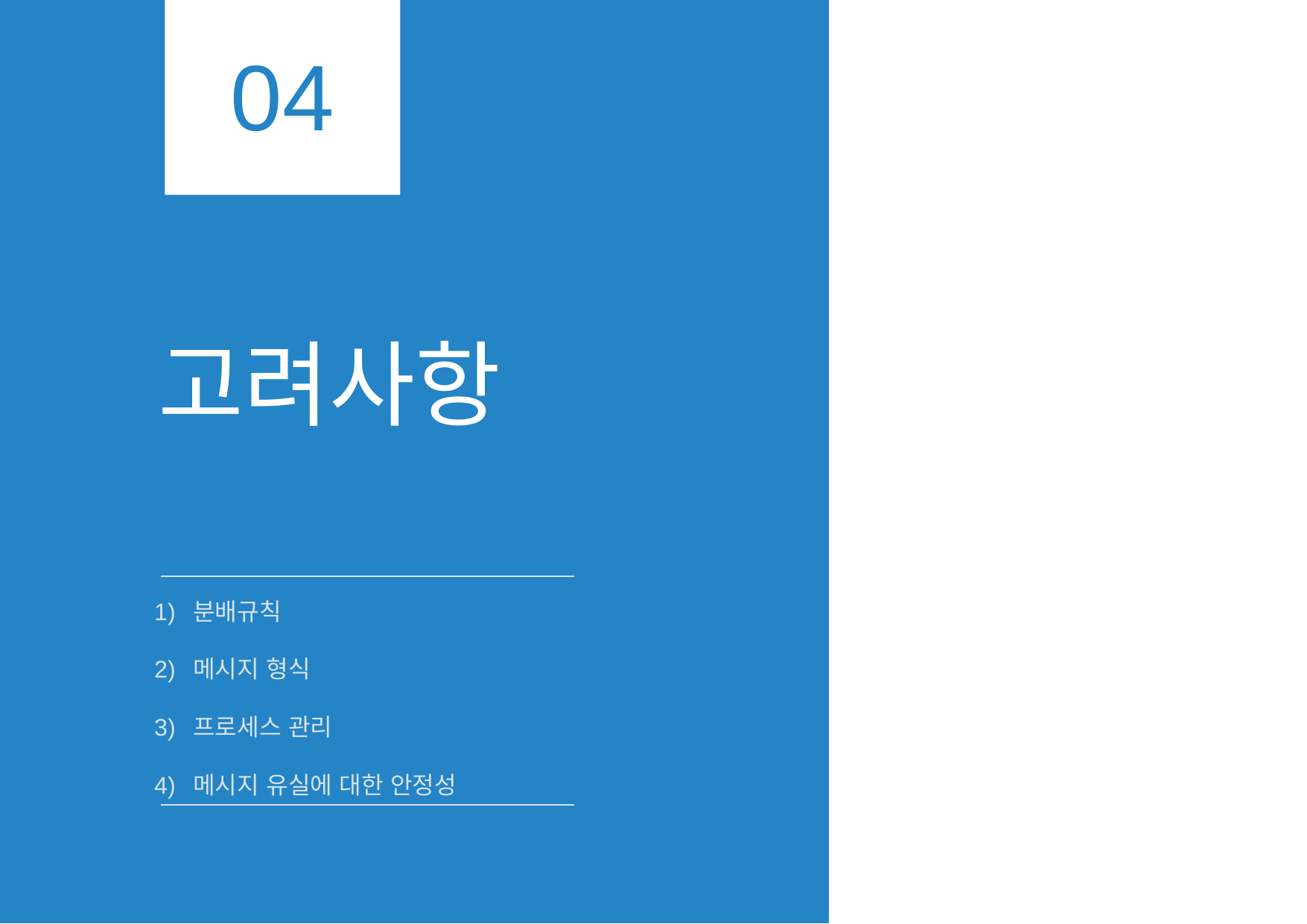

04
# 고려사항
분배규칙
메시지 형식
프로세스 관리
메시지 유실에 대한 안정성